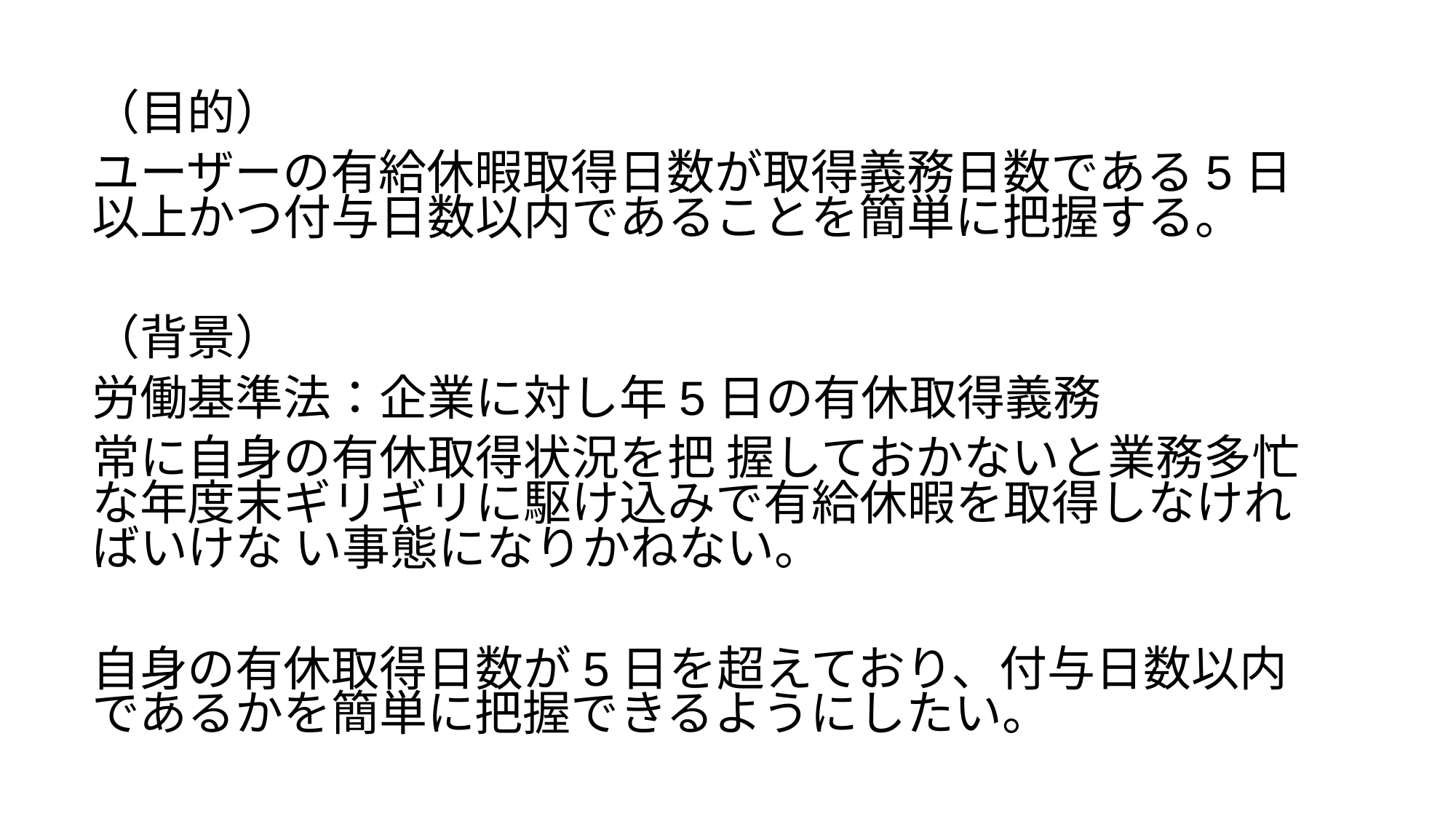

（目的）
ユーザーの有給休暇取得日数が取得義務日数である5日以上かつ付与日数以内であることを簡単に把握する。

（背景）
労働基準法：企業に対し年5日の有休取得義務
常に自身の有休取得状況を把 握しておかないと業務多忙な年度末ギリギリに駆け込みで有給休暇を取得しなければいけな い事態になりかねない。

自身の有休取得日数が5日を超えており、付与日数以内であるかを簡単に把握できるようにしたい。